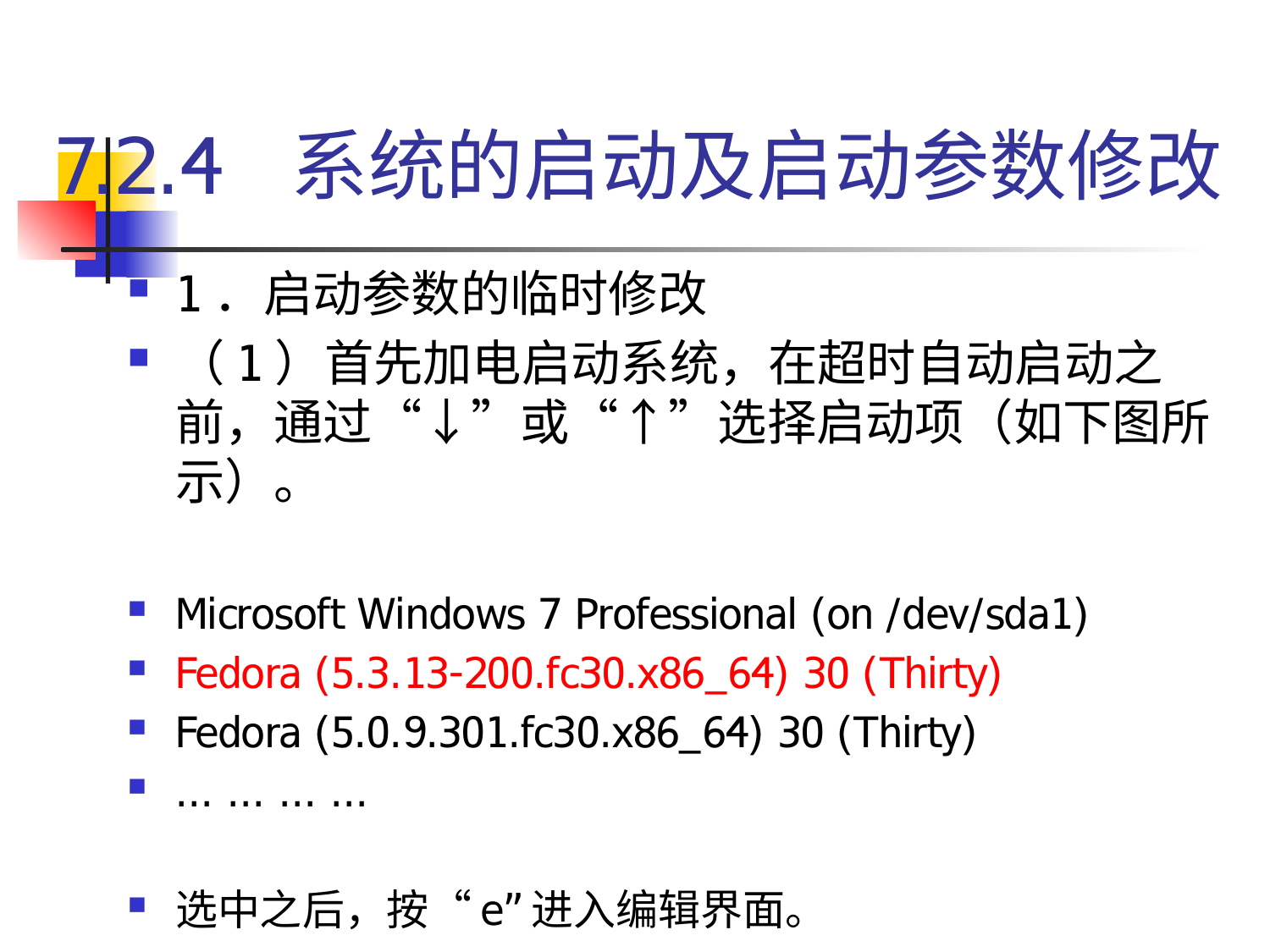

# 7.2.4  系统的启动及启动参数修改
1．启动参数的临时修改
（1）首先加电启动系统，在超时自动启动之前，通过“↓”或“↑”选择启动项（如下图所示）。

Microsoft Windows 7 Professional (on /dev/sda1)
Fedora (5.3.13-200.fc30.x86_64) 30 (Thirty)
Fedora (5.0.9.301.fc30.x86_64) 30 (Thirty)
... ... ... ...

选中之后，按“e”进入编辑界面。